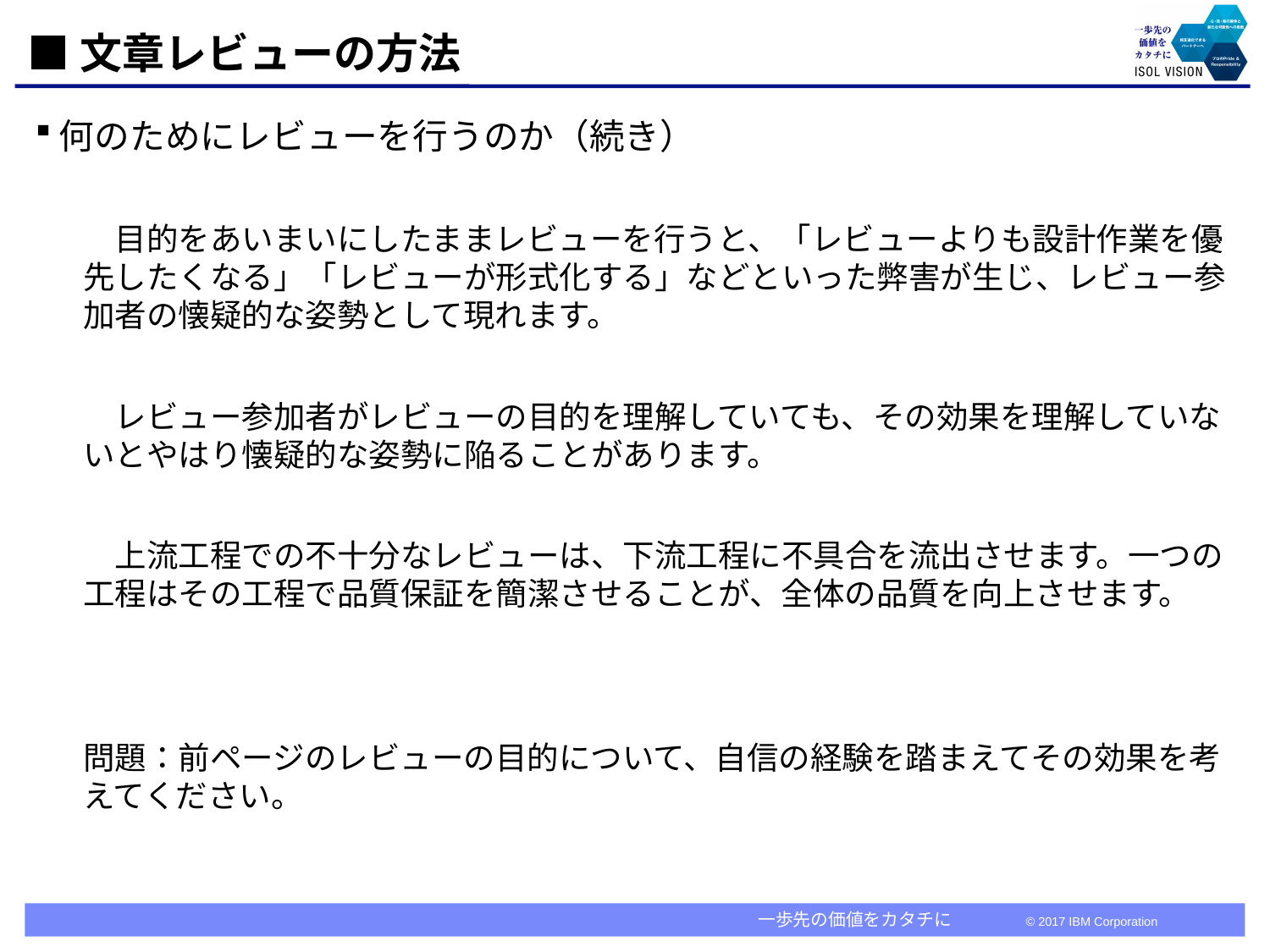

# ■文章レビューの方法
何のためにレビューを行うのか（続き）

　目的をあいまいにしたままレビューを行うと、「レビューよりも設計作業を優先したくなる」「レビューが形式化する」などといった弊害が生じ、レビュー参加者の懐疑的な姿勢として現れます。

　レビュー参加者がレビューの目的を理解していても、その効果を理解していないとやはり懐疑的な姿勢に陥ることがあります。

　上流工程での不十分なレビューは、下流工程に不具合を流出させます。一つの工程はその工程で品質保証を簡潔させることが、全体の品質を向上させます。

問題：前ページのレビューの目的について、自信の経験を踏まえてその効果を考えてください。